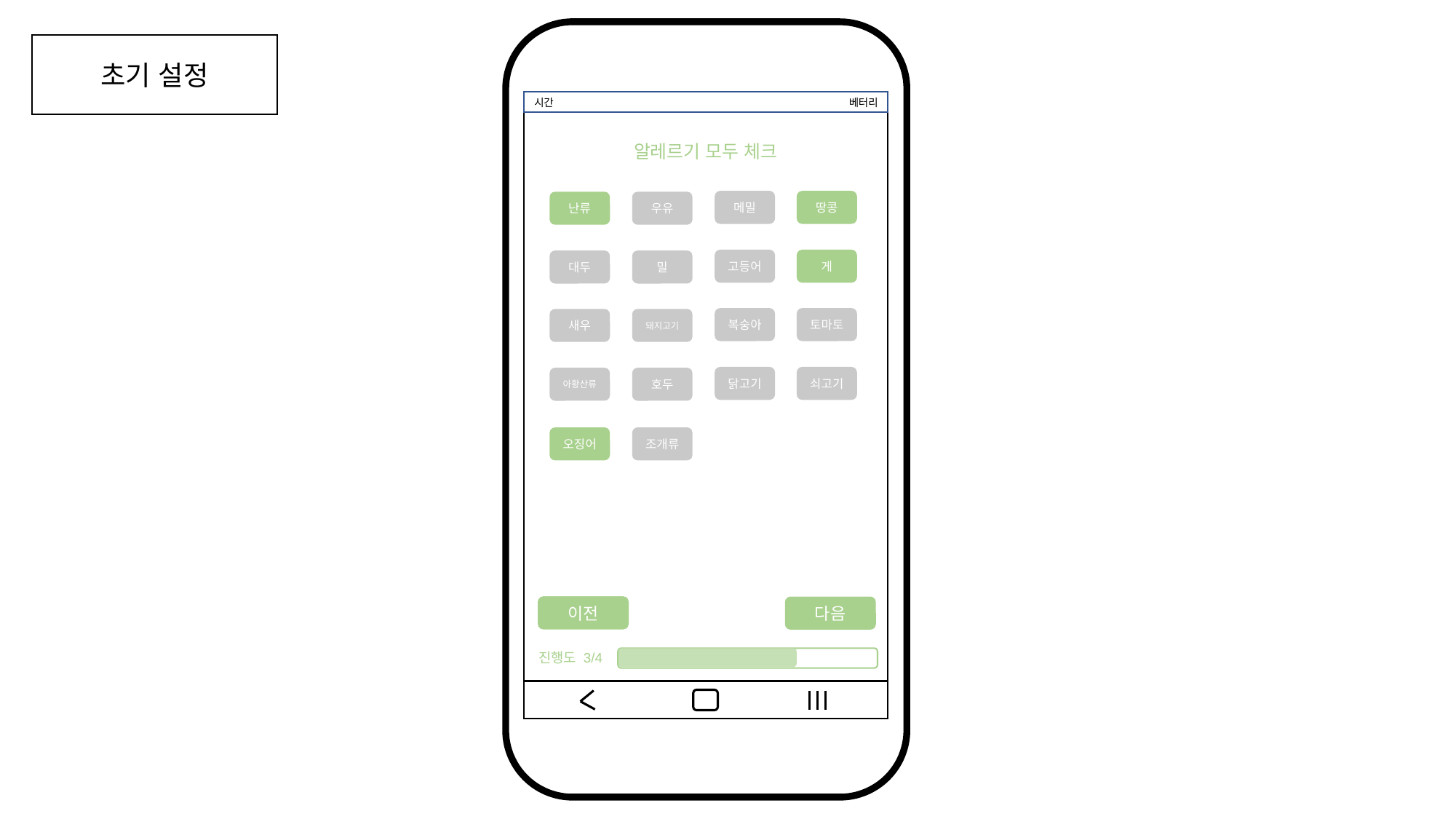

초기 설정
시간
베터리

알레르기 모두 체크
땅콩
메밀
우유
난류
게
고등어
밀
대두
토마토
복숭아
돼지고기
새우
쇠고기
닭고기
호두
아황산류
조개류
오징어
이전
다음
진행도 3/4